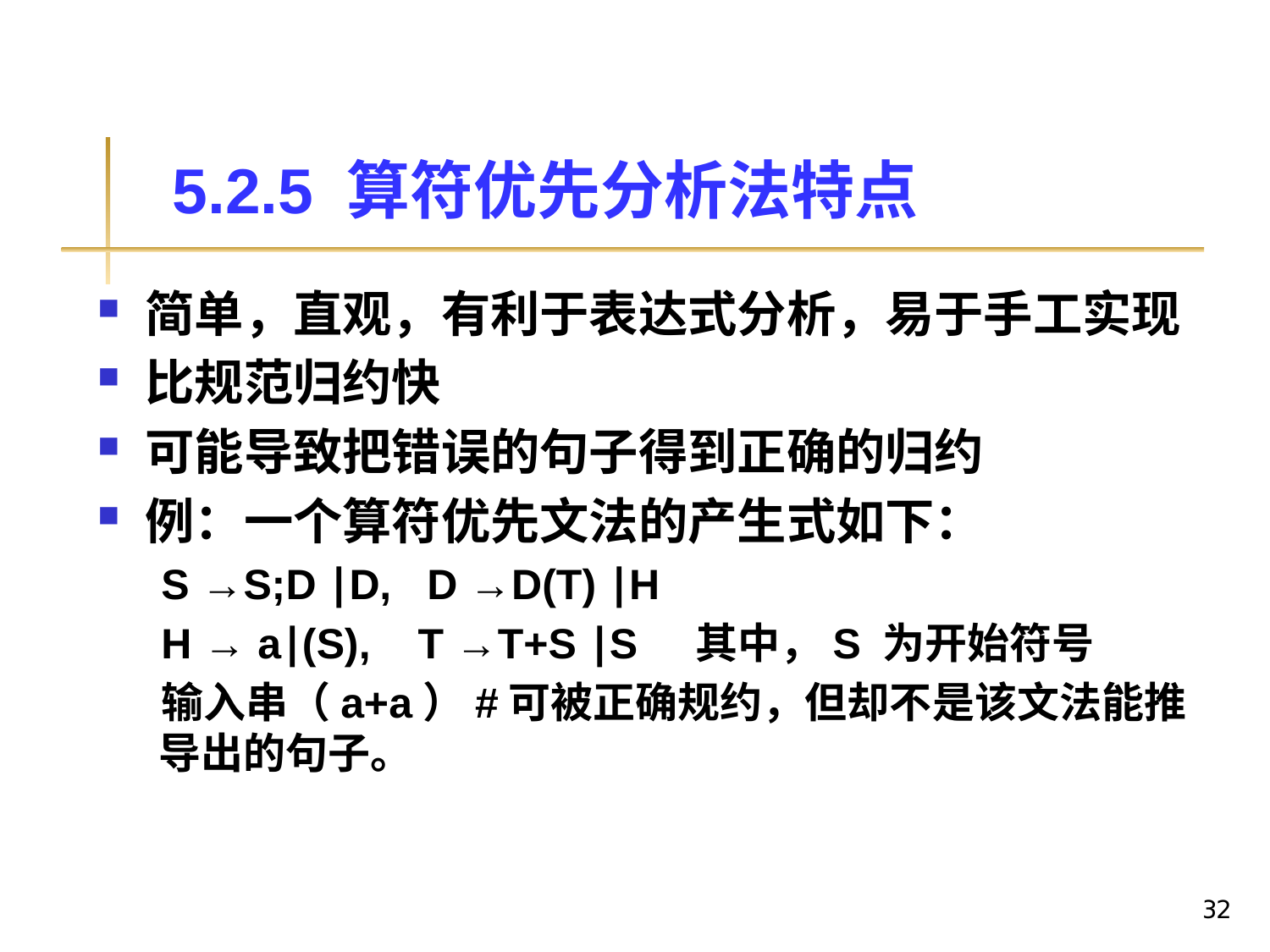

# 5.2.5 算符优先分析法特点
简单，直观，有利于表达式分析，易于手工实现
比规范归约快
可能导致把错误的句子得到正确的归约
例：一个算符优先文法的产生式如下：
S →S;D ∣D,   D →D(T) ∣H
H → a∣(S),    T →T+S ∣S    其中，S 为开始符号
输入串（a+a）#可被正确规约，但却不是该文法能推导出的句子。
32